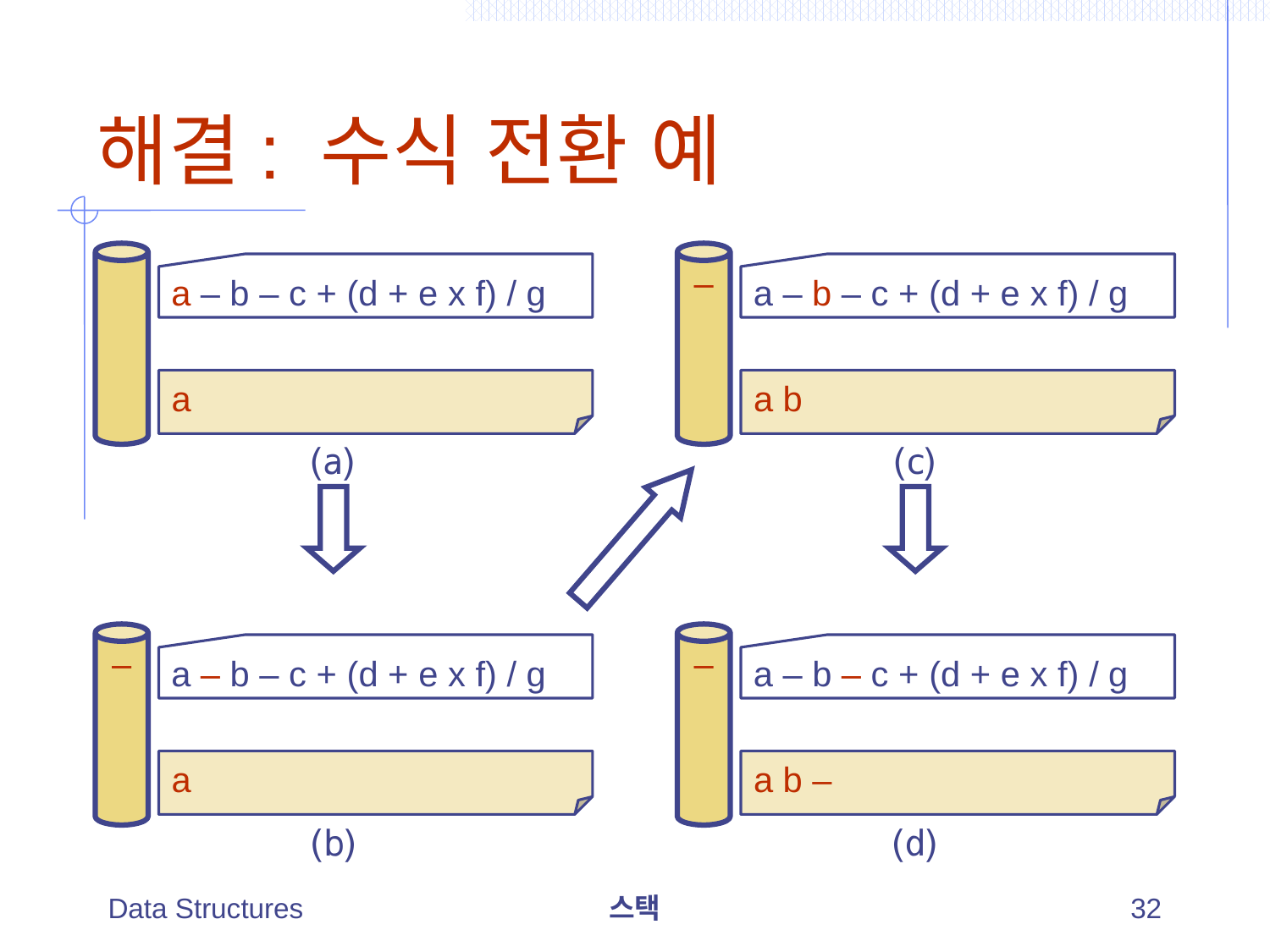

# 해결: 수식 전환 예

–
a – b – c + (d + e х f) / g
a – b – c + (d + e х f) / g
a
a b
(a)
(c)

–
–
a – b – c + (d + e х f) / g
a – b – c + (d + e х f) / g
a
a b –
(b)
(d)
Data Structures
스택
32